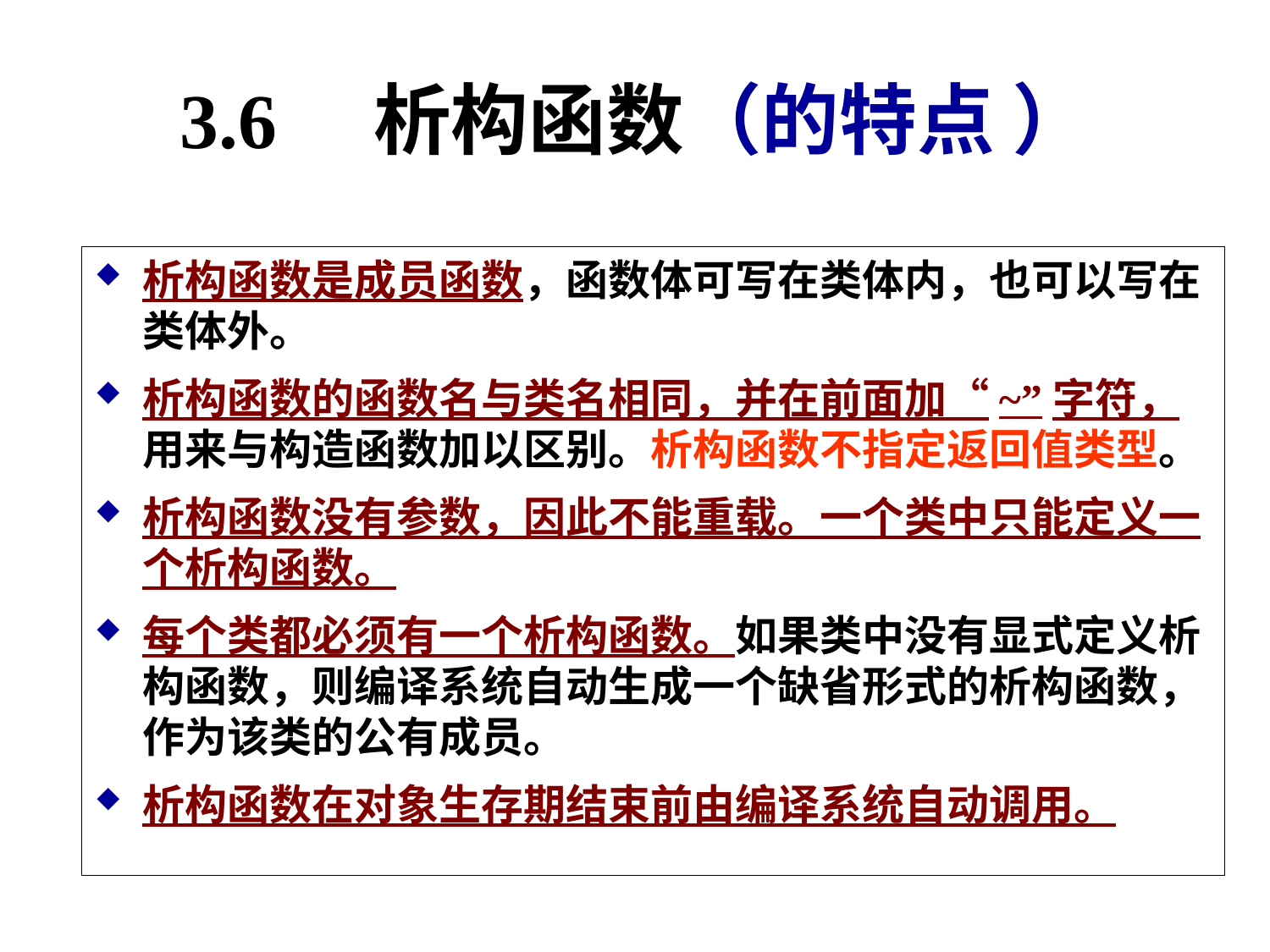

# 3.6    析构函数（的特点 ）
析构函数是成员函数，函数体可写在类体内，也可以写在类体外。
析构函数的函数名与类名相同，并在前面加“~”字符，用来与构造函数加以区别。析构函数不指定返回值类型。
析构函数没有参数，因此不能重载。一个类中只能定义一个析构函数。
每个类都必须有一个析构函数。如果类中没有显式定义析构函数，则编译系统自动生成一个缺省形式的析构函数，作为该类的公有成员。
析构函数在对象生存期结束前由编译系统自动调用。